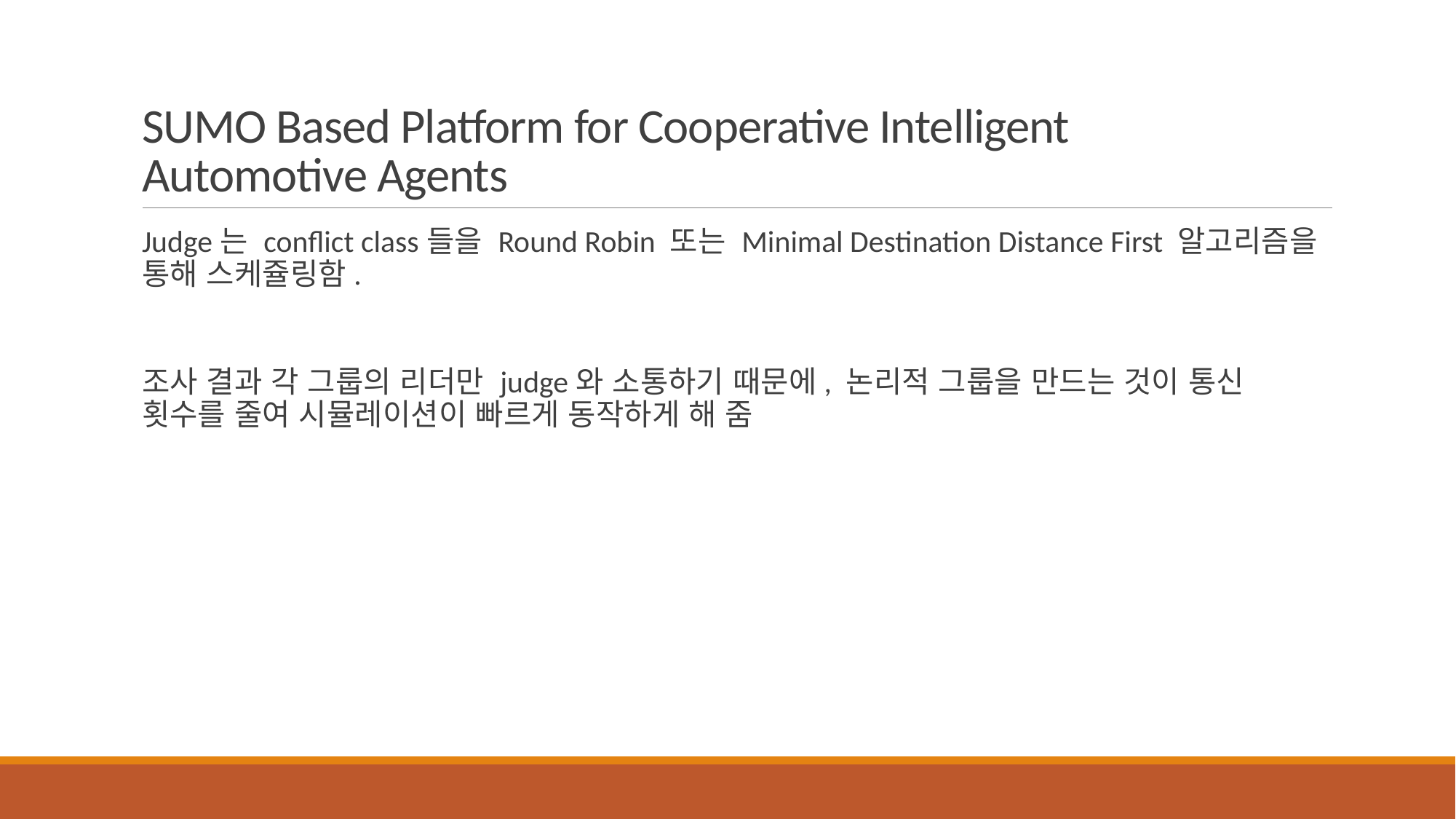

# SUMO Based Platform for Cooperative Intelligent Automotive Agents
Judge는 conflict class들을 Round Robin 또는 Minimal Destination Distance First 알고리즘을 통해 스케쥴링함.

조사 결과 각 그룹의 리더만 judge와 소통하기 때문에, 논리적 그룹을 만드는 것이 통신 횟수를 줄여 시뮬레이션이 빠르게 동작하게 해 줌